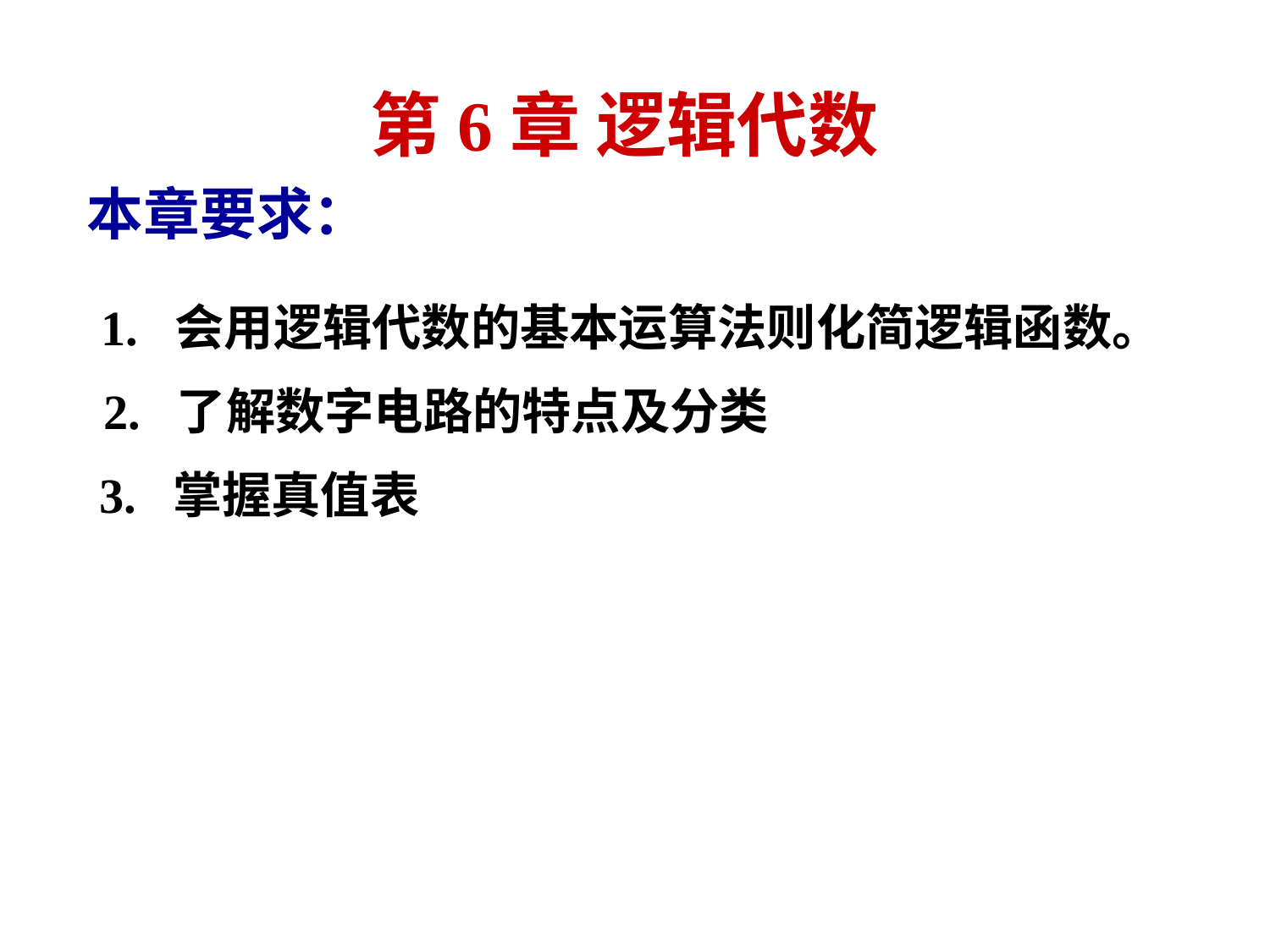

第6章 逻辑代数
本章要求：
1.  会用逻辑代数的基本运算法则化简逻辑函数。
2.  了解数字电路的特点及分类
3.  掌握真值表